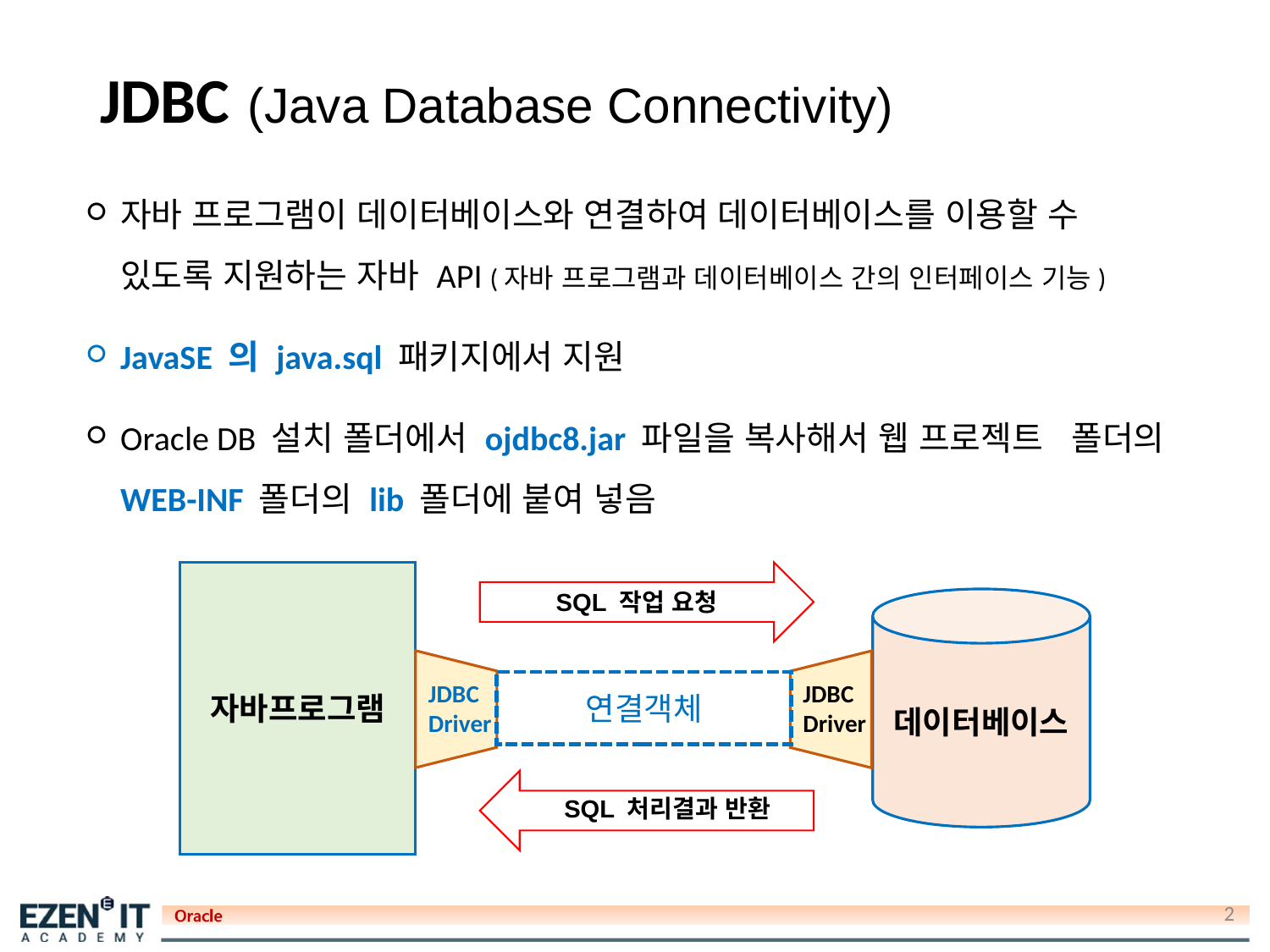

# JDBC (Java Database Connectivity)
자바 프로그램이 데이터베이스와 연결하여 데이터베이스를 이용할 수 있도록 지원하는 자바 API (자바 프로그램과 데이터베이스 간의 인터페이스 기능)
JavaSE 의 java.sql 패키지에서 지원
Oracle DB 설치 폴더에서 ojdbc8.jar 파일을 복사해서 웹 프로젝트   폴더의 WEB-INF 폴더의 lib 폴더에 붙여 넣음

자바프로그램
데이터베이스

JDBC Driver
JDBC Driver
SQL 작업 요청
연결객체

SQL 처리결과 반환
2